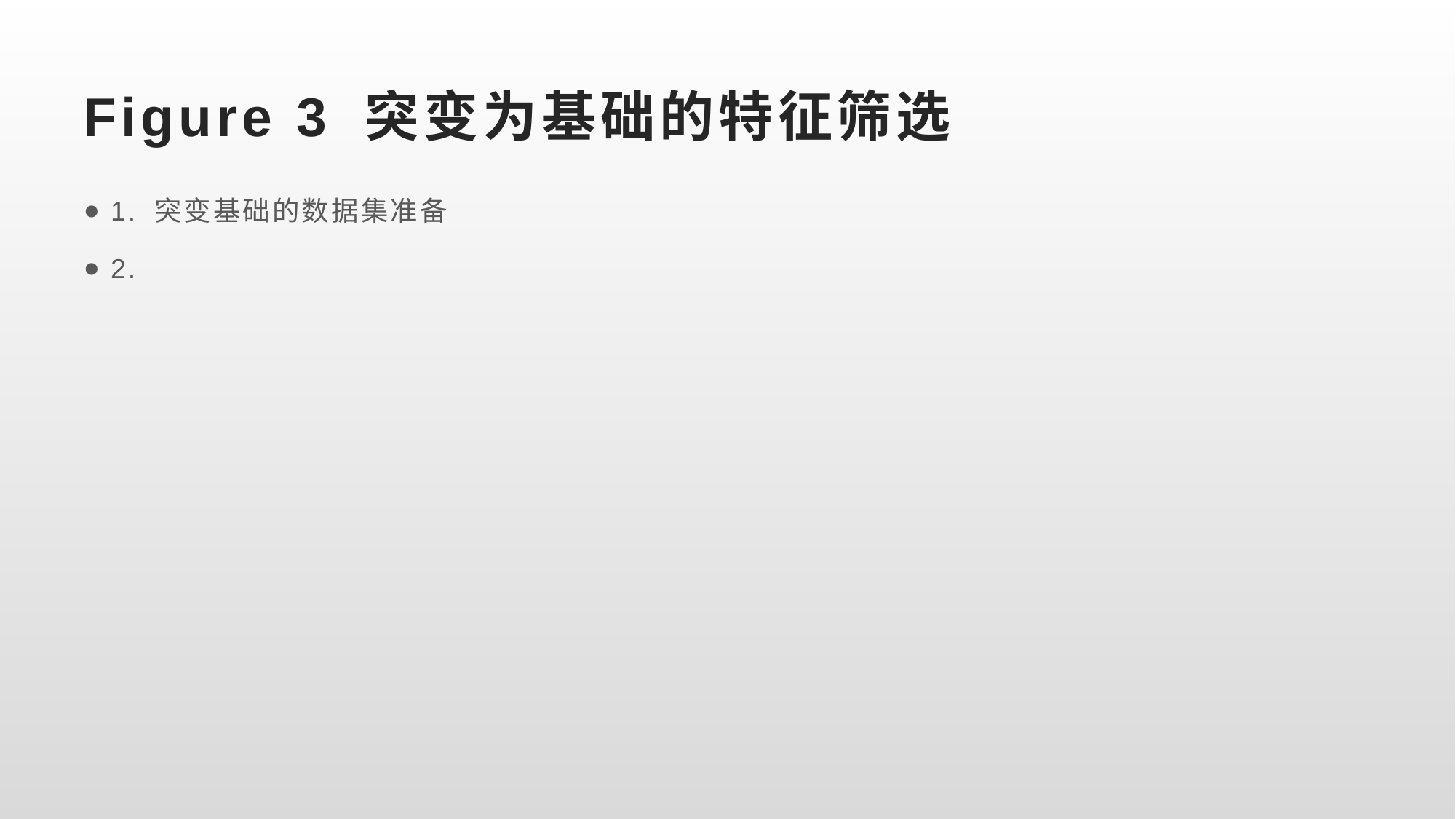

# Figure 3 突变为基础的特征筛选
1. 突变基础的数据集准备
2.